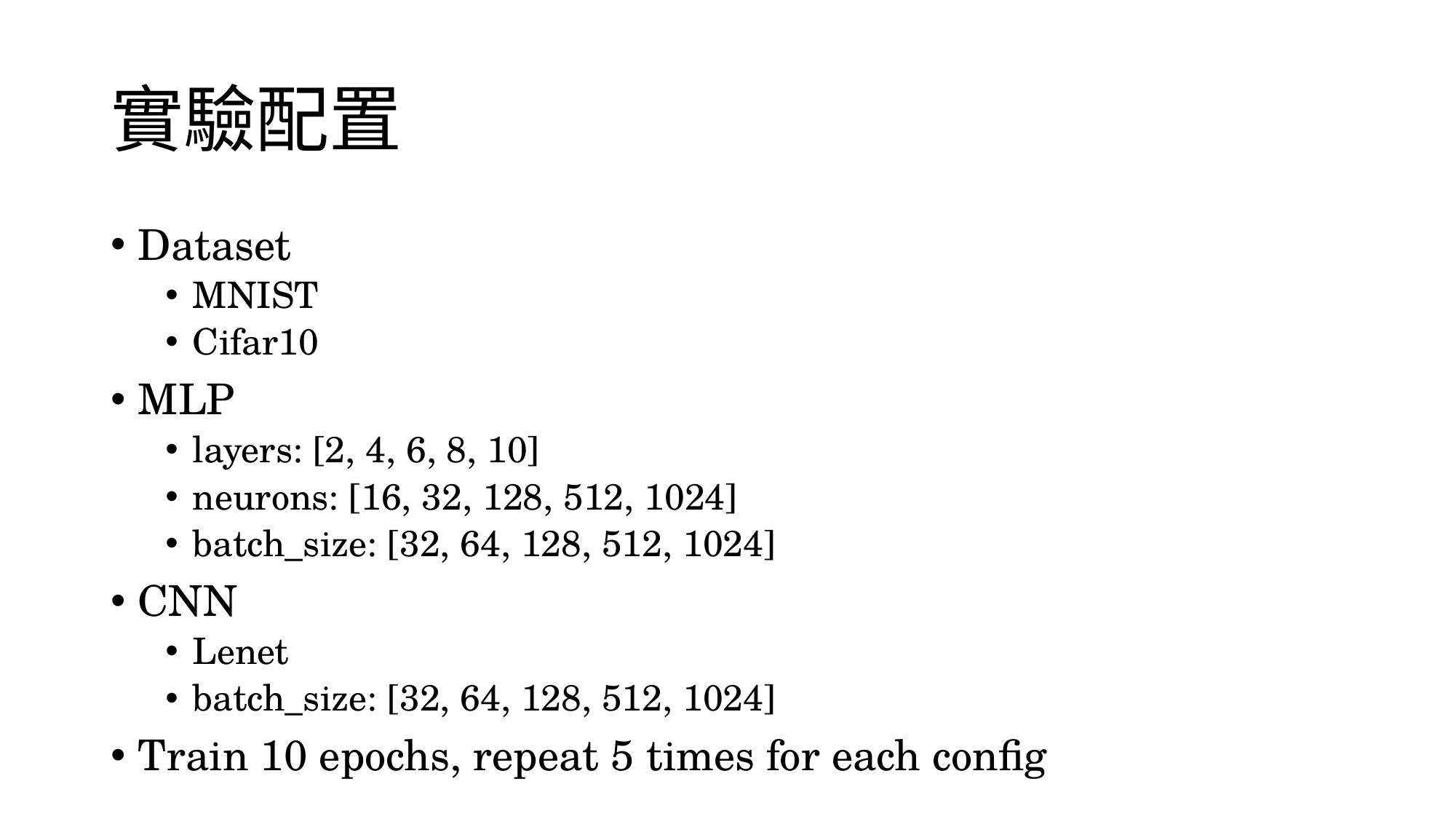

# 實驗配置
Dataset
MNIST
Cifar10
MLP
layers: [2, 4, 6, 8, 10]
neurons: [16, 32, 128, 512, 1024]
batch_size: [32, 64, 128, 512, 1024]
CNN
Lenet
batch_size: [32, 64, 128, 512, 1024]
Train 10 epochs, repeat 5 times for each config